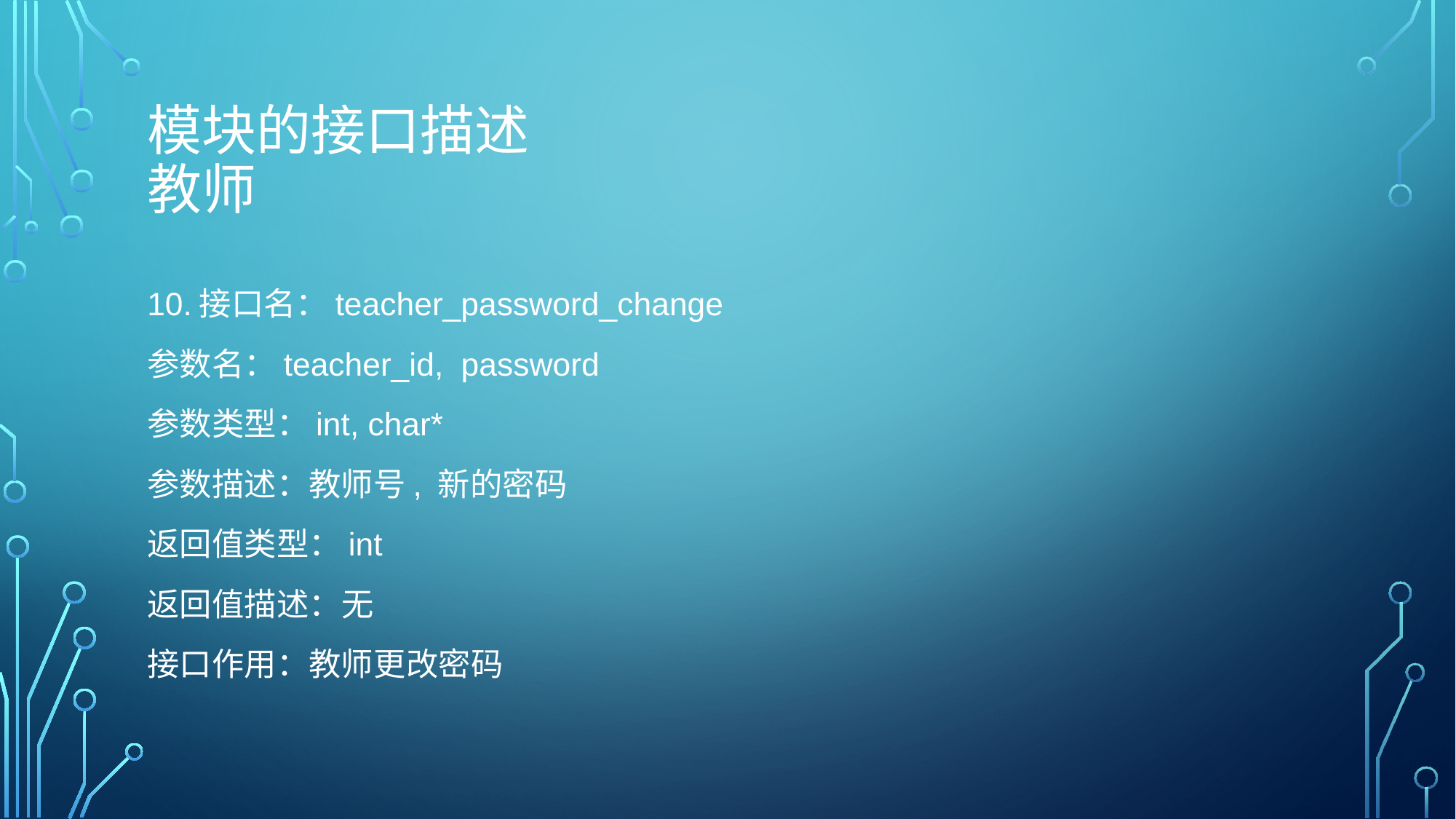

# 模块的接口描述 教师

10.接口名：teacher_password_change
参数名：teacher_id,  password
参数类型：int, char*
参数描述：教师号, 新的密码
返回值类型：int
返回值描述：无
接口作用：教师更改密码